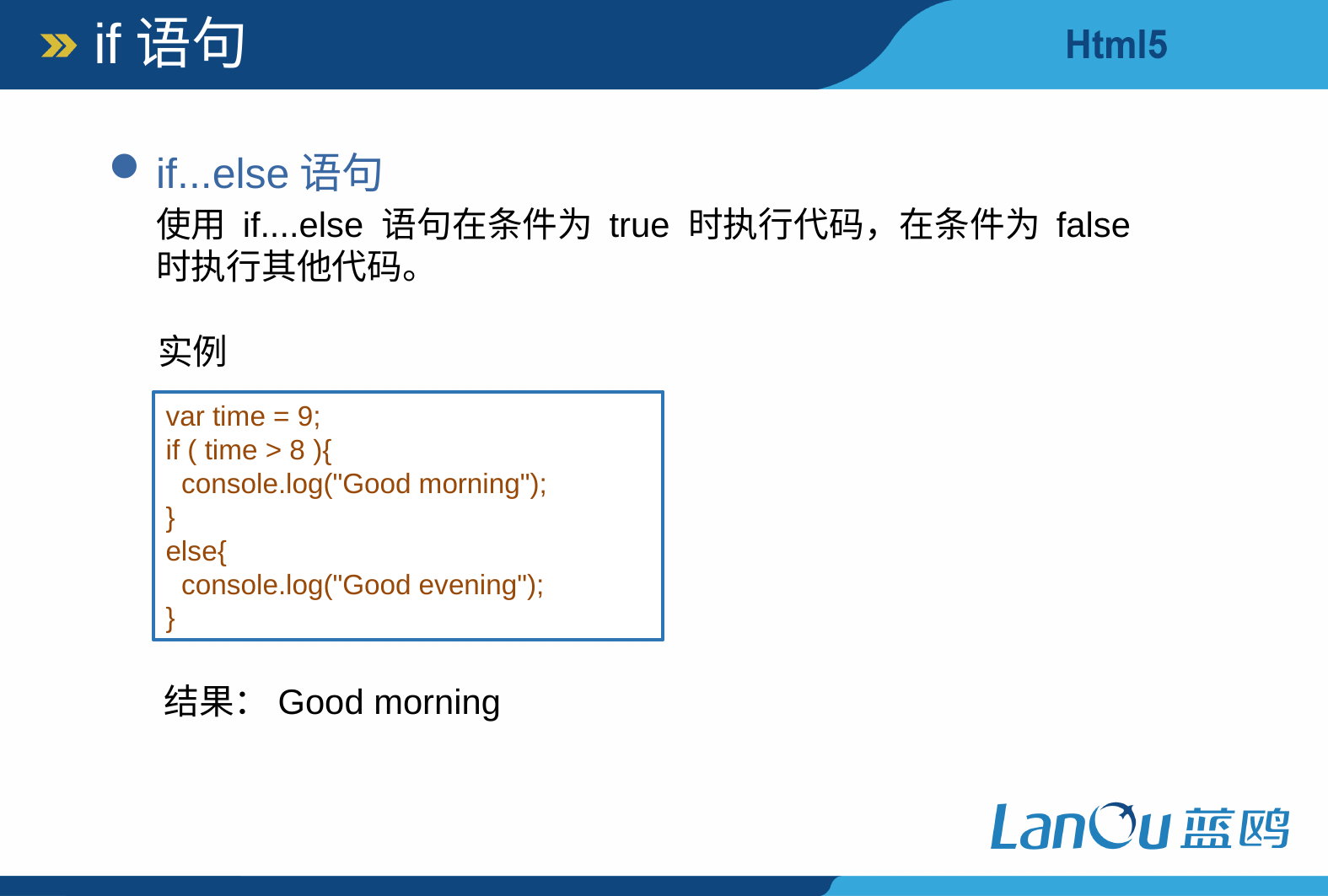

if语句
if...else语句
使用 if....else 语句在条件为 true 时执行代码，在条件为 false 时执行其他代码。
实例
var time = 9;
if ( time > 8 ){
  console.log("Good morning");
}
else{
  console.log("Good evening");
}
结果：Good morning
结果：Good morning